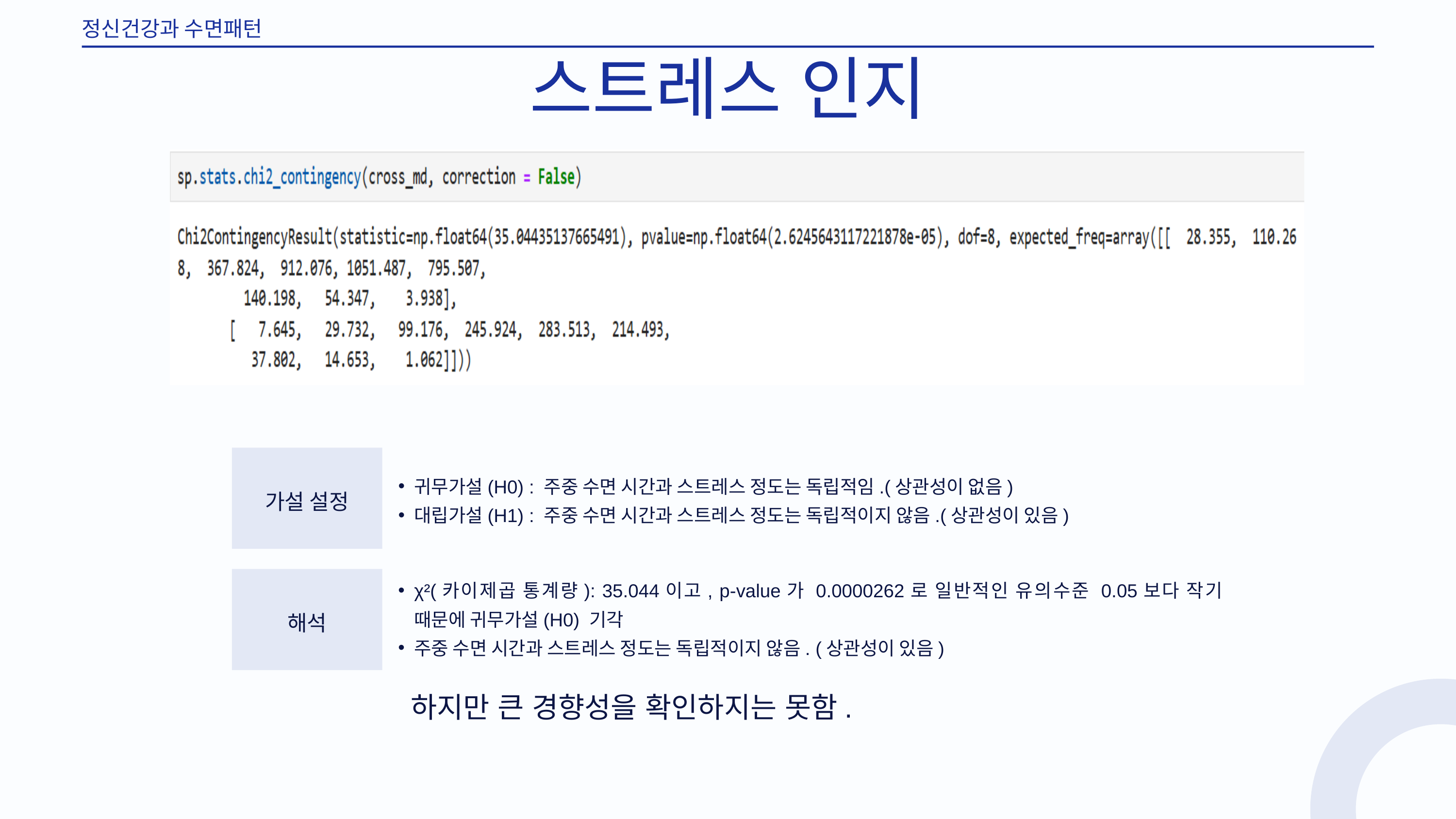

정신건강과 수면패턴

스트레스 인지

귀무가설(H0) : 주중 수면 시간과 스트레스 정도는 독립적임.(상관성이 없음)
대립가설(H1) : 주중 수면 시간과 스트레스 정도는 독립적이지 않음.(상관성이 있음)
가설 설정

χ²(카이제곱 통계량): 35.044이고, p-value가 0.0000262로 일반적인 유의수준 0.05보다 작기 때문에 귀무가설(H0) 기각
주중 수면 시간과 스트레스 정도는 독립적이지 않음. (상관성이 있음)
해석
하지만 큰 경향성을 확인하지는 못함.